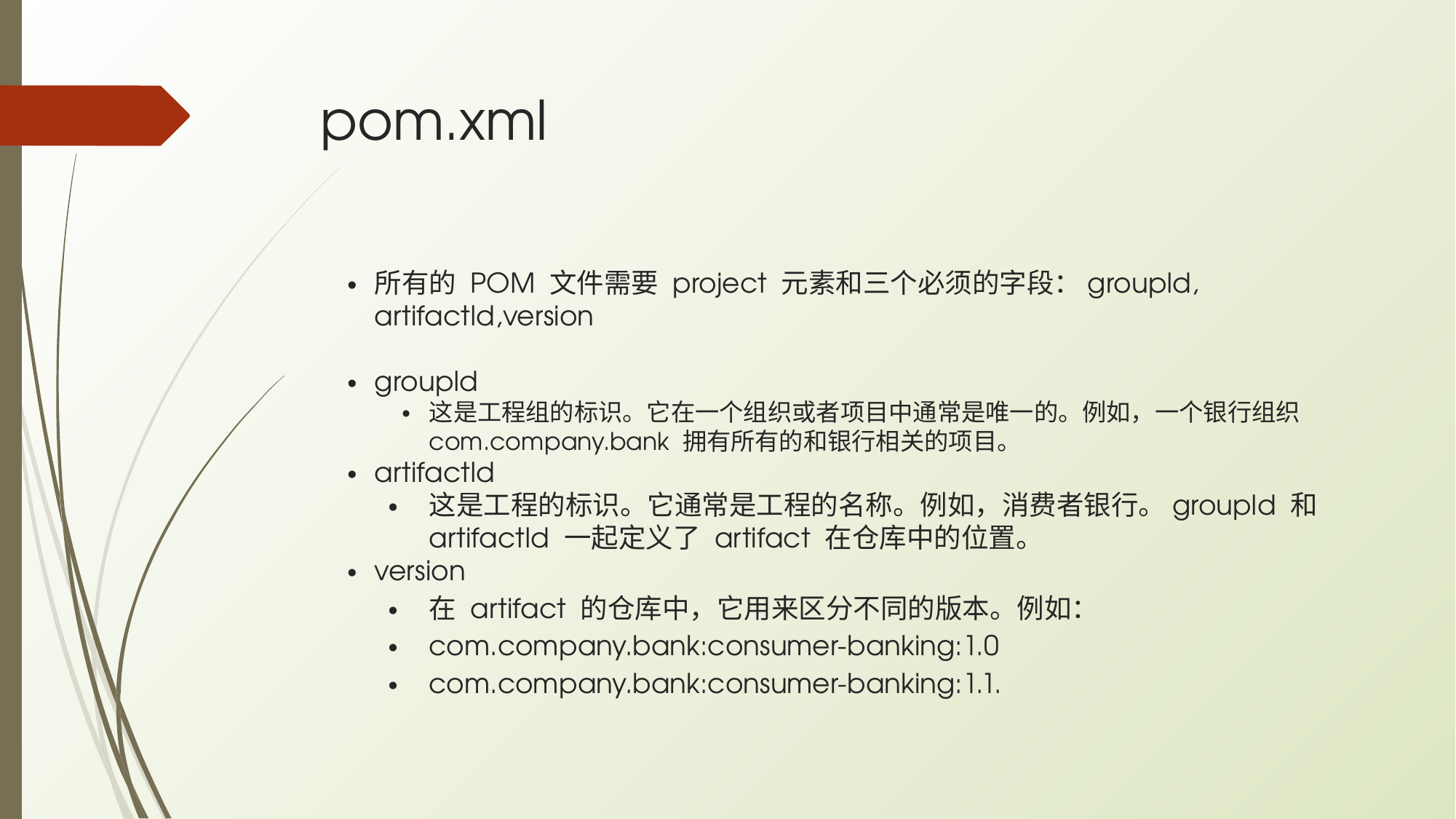

# pom.xml
所有的 POM 文件需要 project 元素和三个必须的字段：groupId, artifactId,version

groupId
这是工程组的标识。它在一个组织或者项目中通常是唯一的。例如，一个银行组织 com.company.bank 拥有所有的和银行相关的项目。
artifactId
这是工程的标识。它通常是工程的名称。例如，消费者银行。groupId 和 artifactId 一起定义了 artifact 在仓库中的位置。
version
在 artifact 的仓库中，它用来区分不同的版本。例如：
com.company.bank:consumer-banking:1.0
com.company.bank:consumer-banking:1.1.